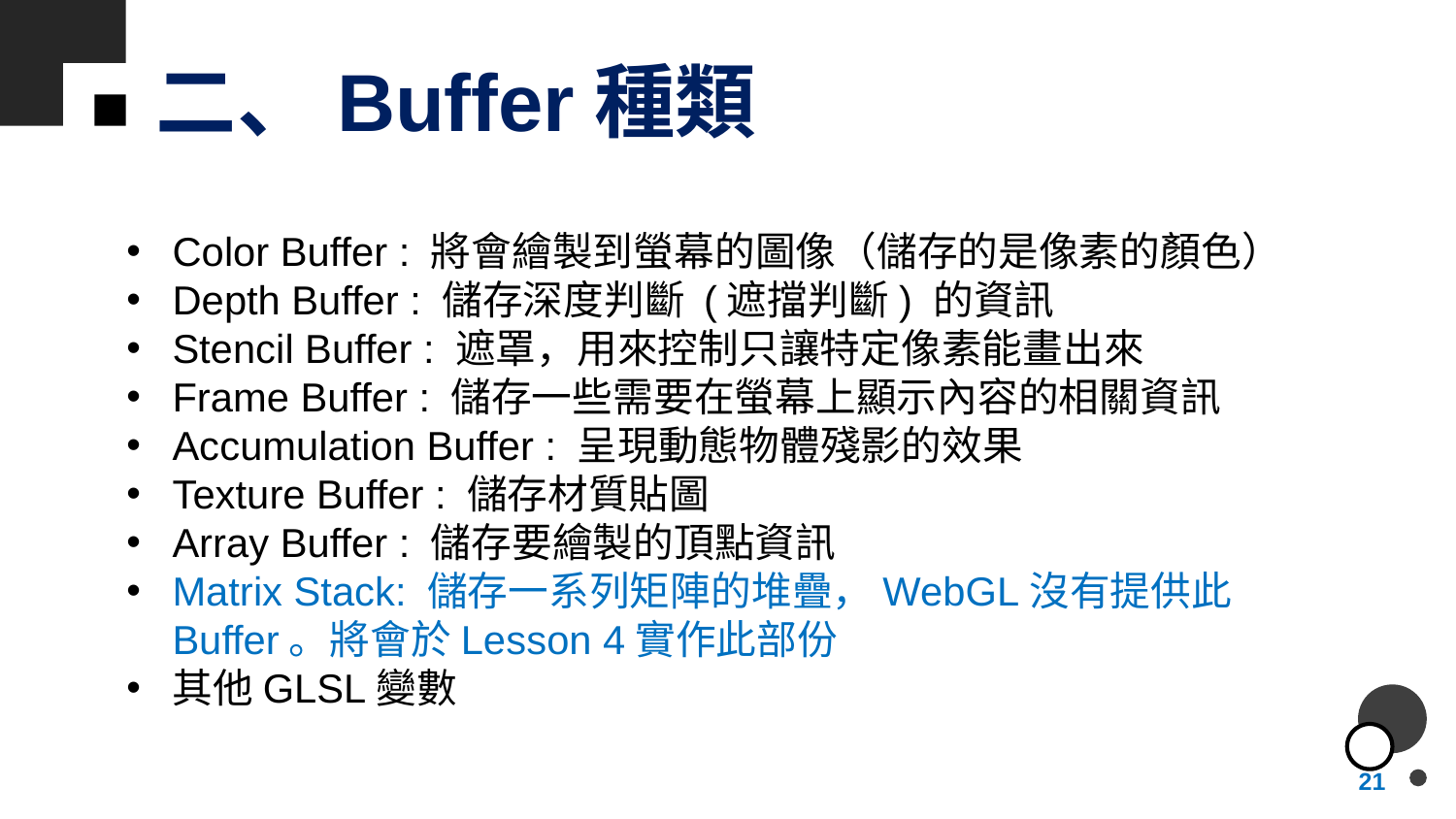

# 二、Buffer種類
Color Buffer : 將會繪製到螢幕的圖像（儲存的是像素的顏色）
Depth Buffer : 儲存深度判斷 (遮擋判斷) 的資訊
Stencil Buffer : 遮罩，用來控制只讓特定像素能畫出來
Frame Buffer : 儲存一些需要在螢幕上顯示內容的相關資訊
Accumulation Buffer : 呈現動態物體殘影的效果
Texture Buffer : 儲存材質貼圖
Array Buffer : 儲存要繪製的頂點資訊
Matrix Stack: 儲存一系列矩陣的堆疊，WebGL沒有提供此Buffer。將會於Lesson 4實作此部份
其他GLSL變數

21